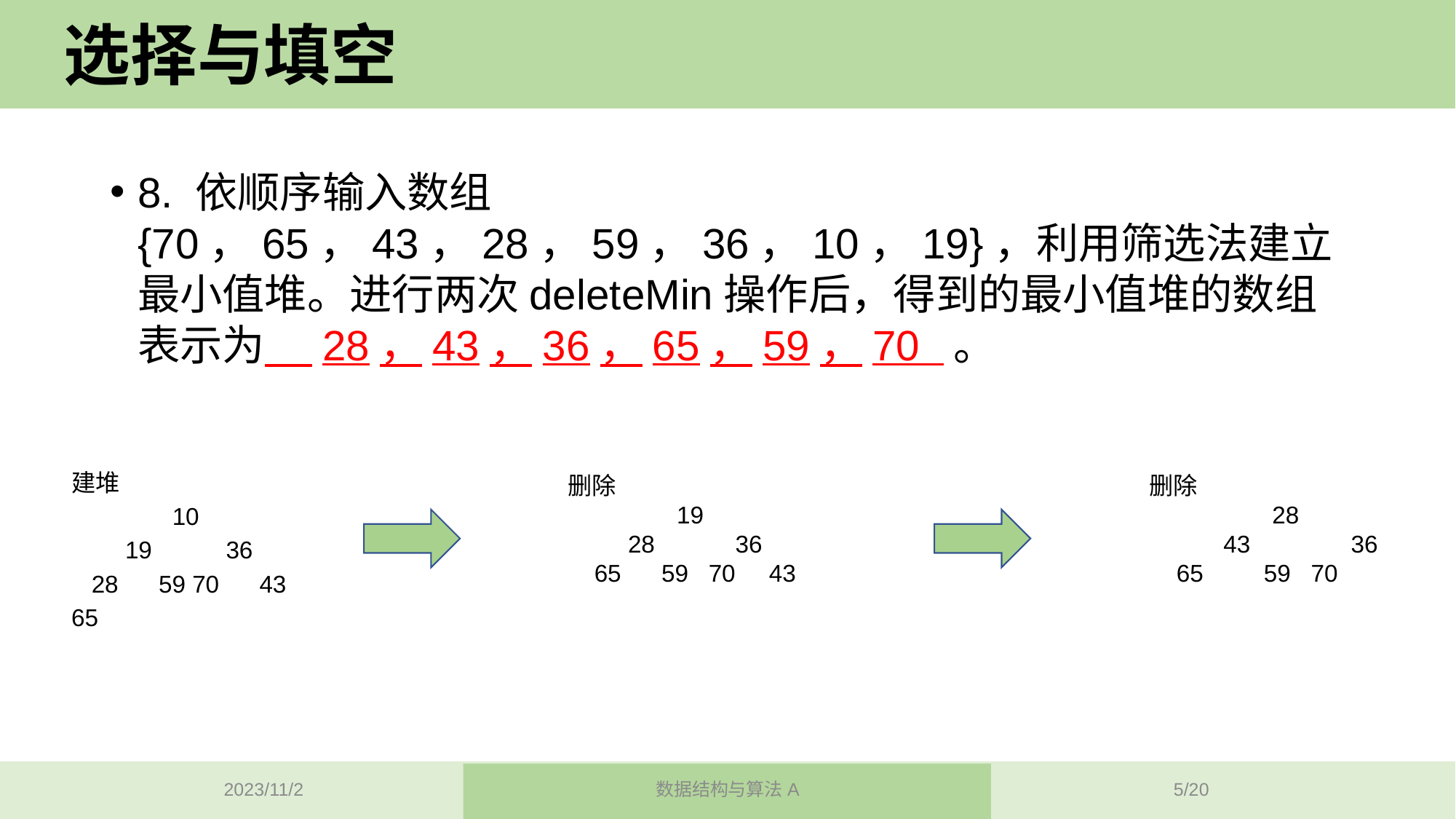

# 选择与填空
8. 依顺序输入数组{70，65，43，28，59，36，10，19}，利用筛选法建立最小值堆。进行两次deleteMin操作后，得到的最小值堆的数组表示为     28，43，36，65，59，70  。

建堆
               10
        19           36
   28      59 70      43
65

删除
	19
         28            36
    65      59   70     43
删除
	  28
           43               36
    65         59   70

2023/11/2
数据结构与算法A
5/20